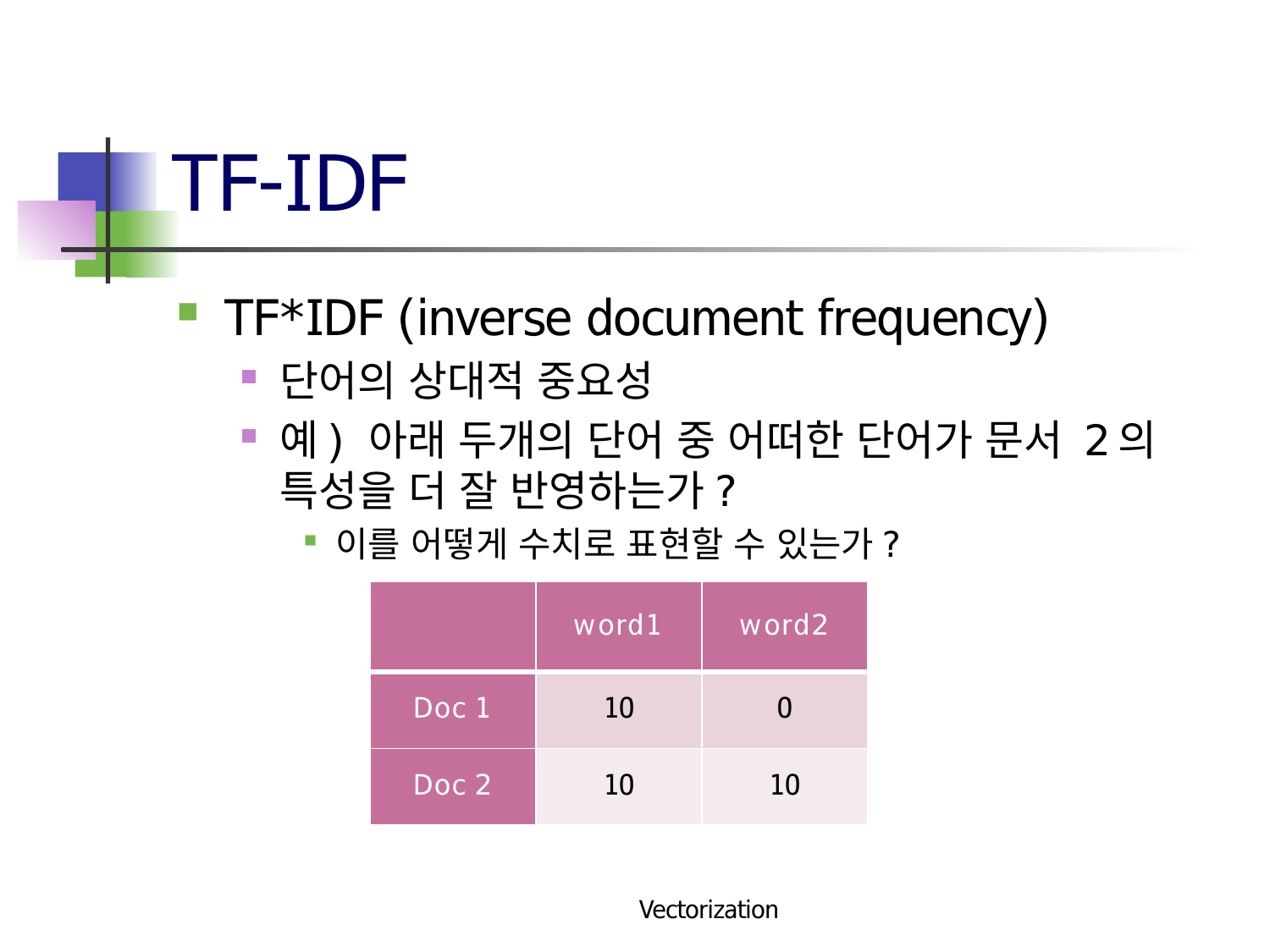

# TF-IDF
TF*IDF (inverse document frequency)
단어의 상대적 중요성
예) 아래 두개의 단어 중 어떠한 단어가 문서 2의 특성을 더 잘 반영하는가?
이를 어떻게 수치로 표현할 수 있는가?

|  | word1 | word2 |
| --- | --- | --- |
| Doc 1 | 10 | 0 |
| Doc 2 | 10 | 10 |
Vectorization